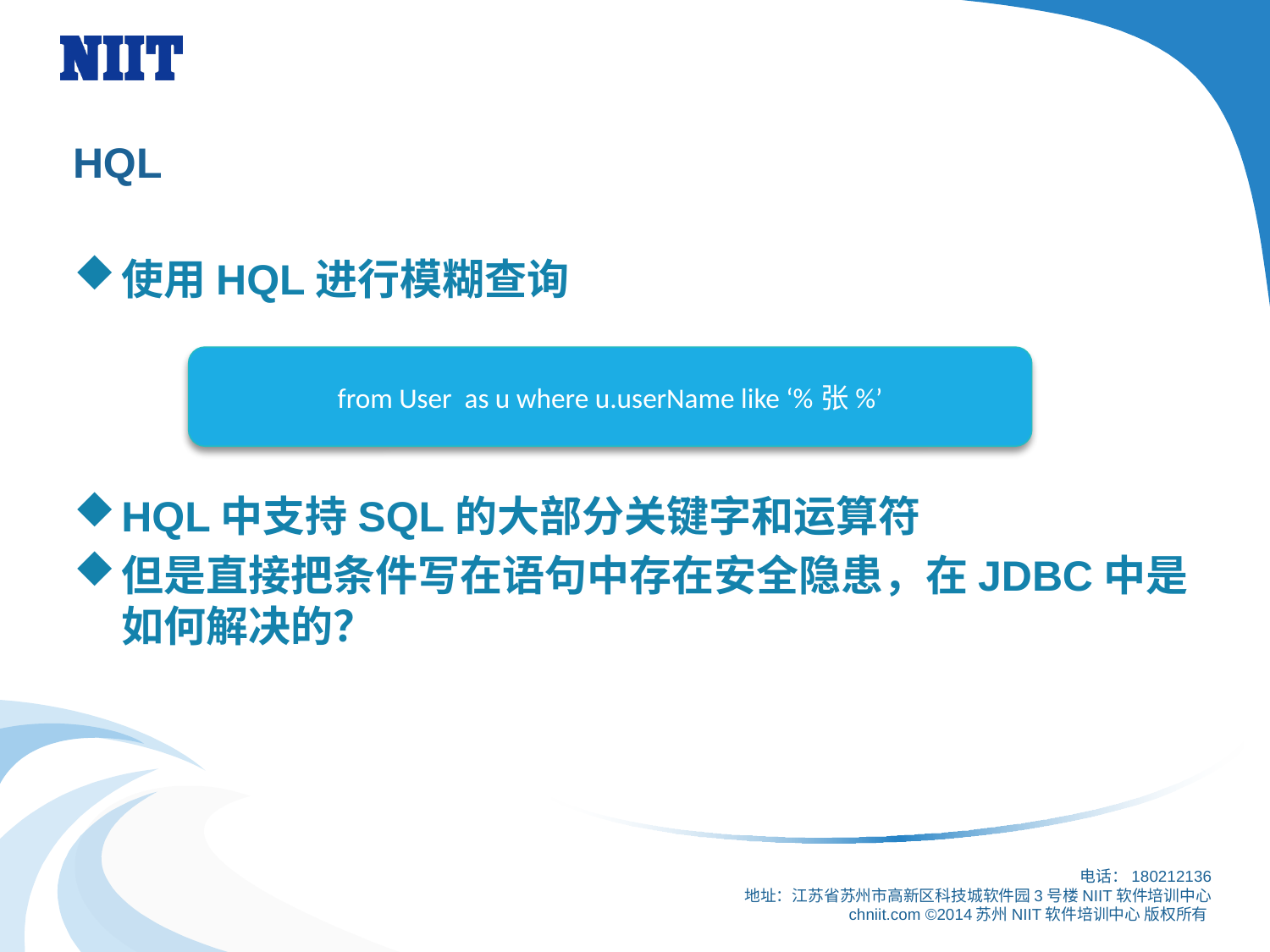

# HQL
使用HQL进行模糊查询

HQL中支持SQL的大部分关键字和运算符
但是直接把条件写在语句中存在安全隐患，在JDBC中是如何解决的？
from User  as u where u.userName like ‘%张%’